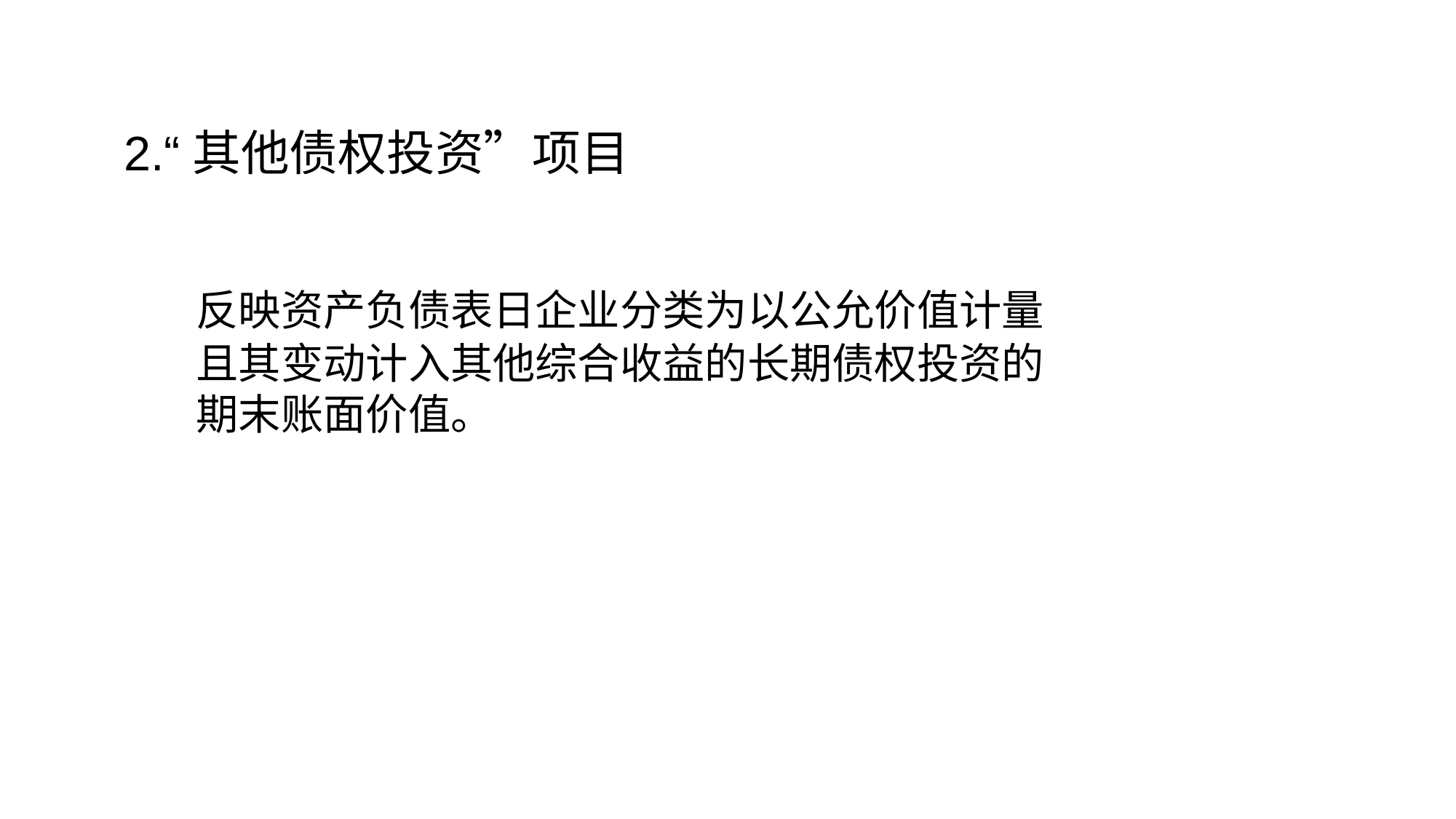

2.“其他债权投资”项目
	反映资产负债表日企业分类为以公允价值计量且其变动计入其他综合收益的长期债权投资的期末账面价值。